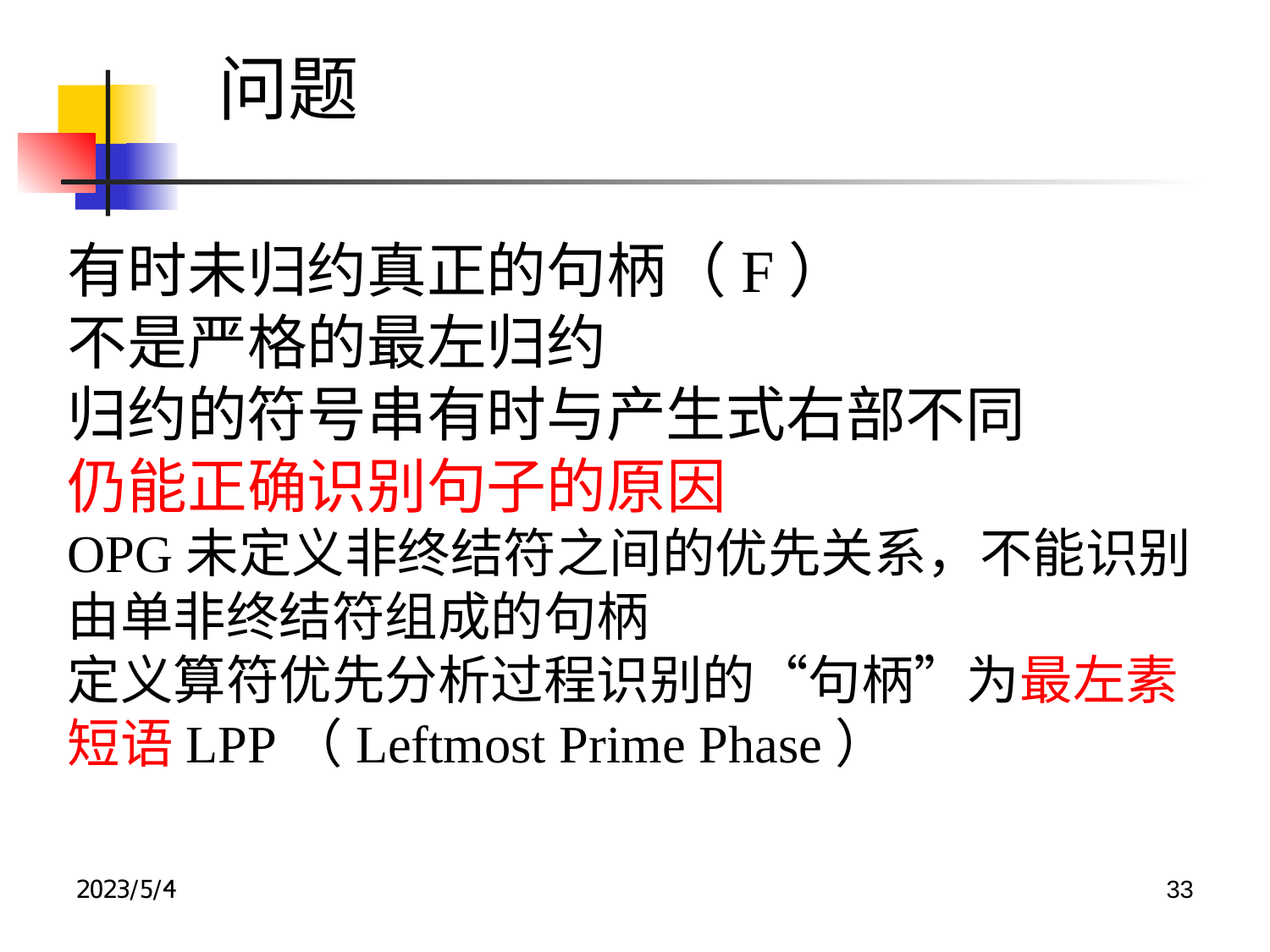

问题
有时未归约真正的句柄（F）
不是严格的最左归约
归约的符号串有时与产生式右部不同
仍能正确识别句子的原因
OPG未定义非终结符之间的优先关系，不能识别由单非终结符组成的句柄
定义算符优先分析过程识别的“句柄”为最左素短语LPP（Leftmost Prime Phase）
2023/5/4
33